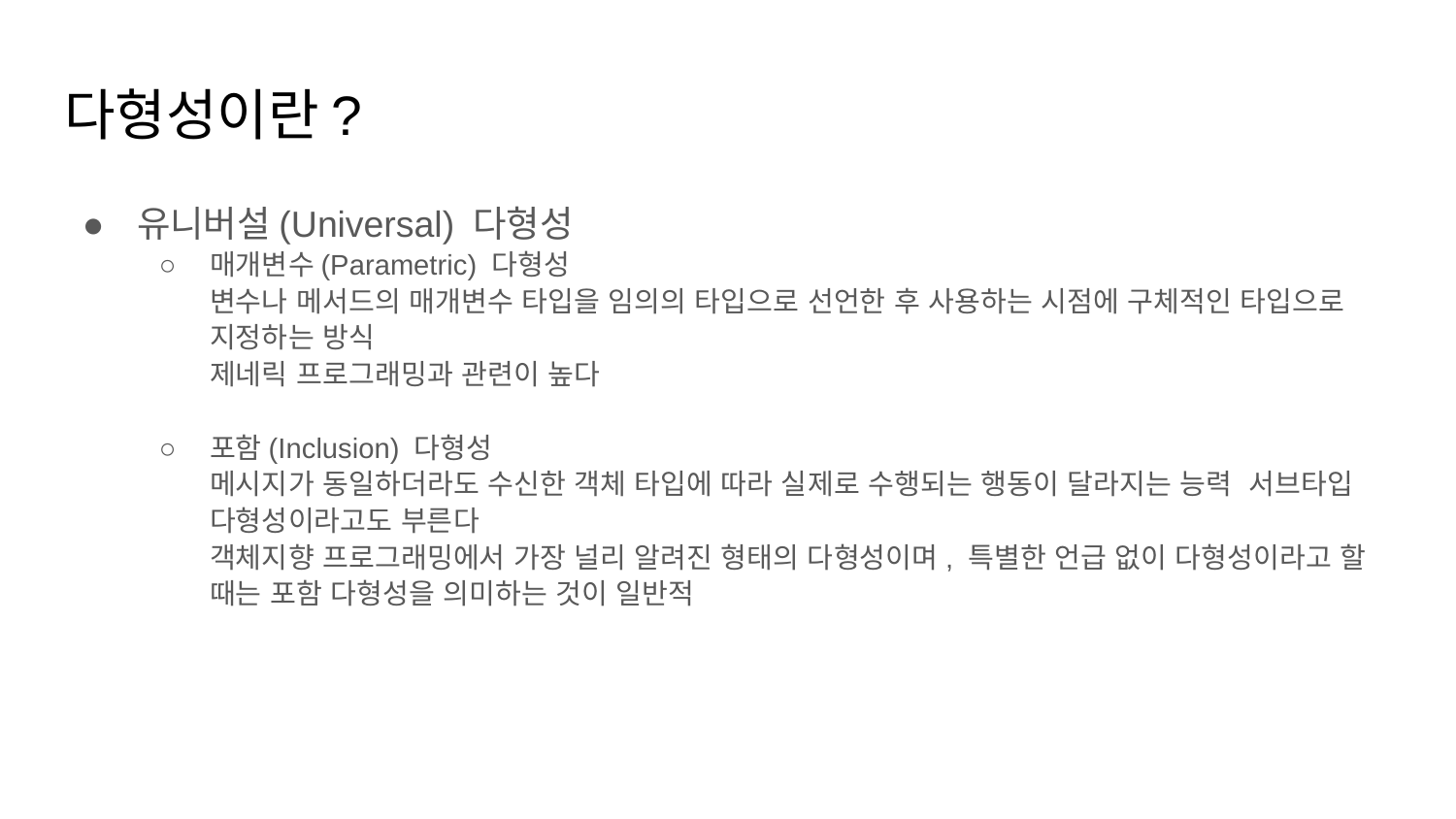

# 다형성이란?
유니버설(Universal) 다형성
매개변수(Parametric) 다형성
변수나 메서드의 매개변수 타입을 임의의 타입으로 선언한 후 사용하는 시점에 구체적인 타입으로 지정하는 방식
제네릭 프로그래밍과 관련이 높다
포함(Inclusion) 다형성
메시지가 동일하더라도 수신한 객체 타입에 따라 실제로 수행되는 행동이 달라지는 능력  서브타입 다형성이라고도 부른다
객체지향 프로그래밍에서 가장 널리 알려진 형태의 다형성이며, 특별한 언급 없이 다형성이라고 할 때는 포함 다형성을 의미하는 것이 일반적